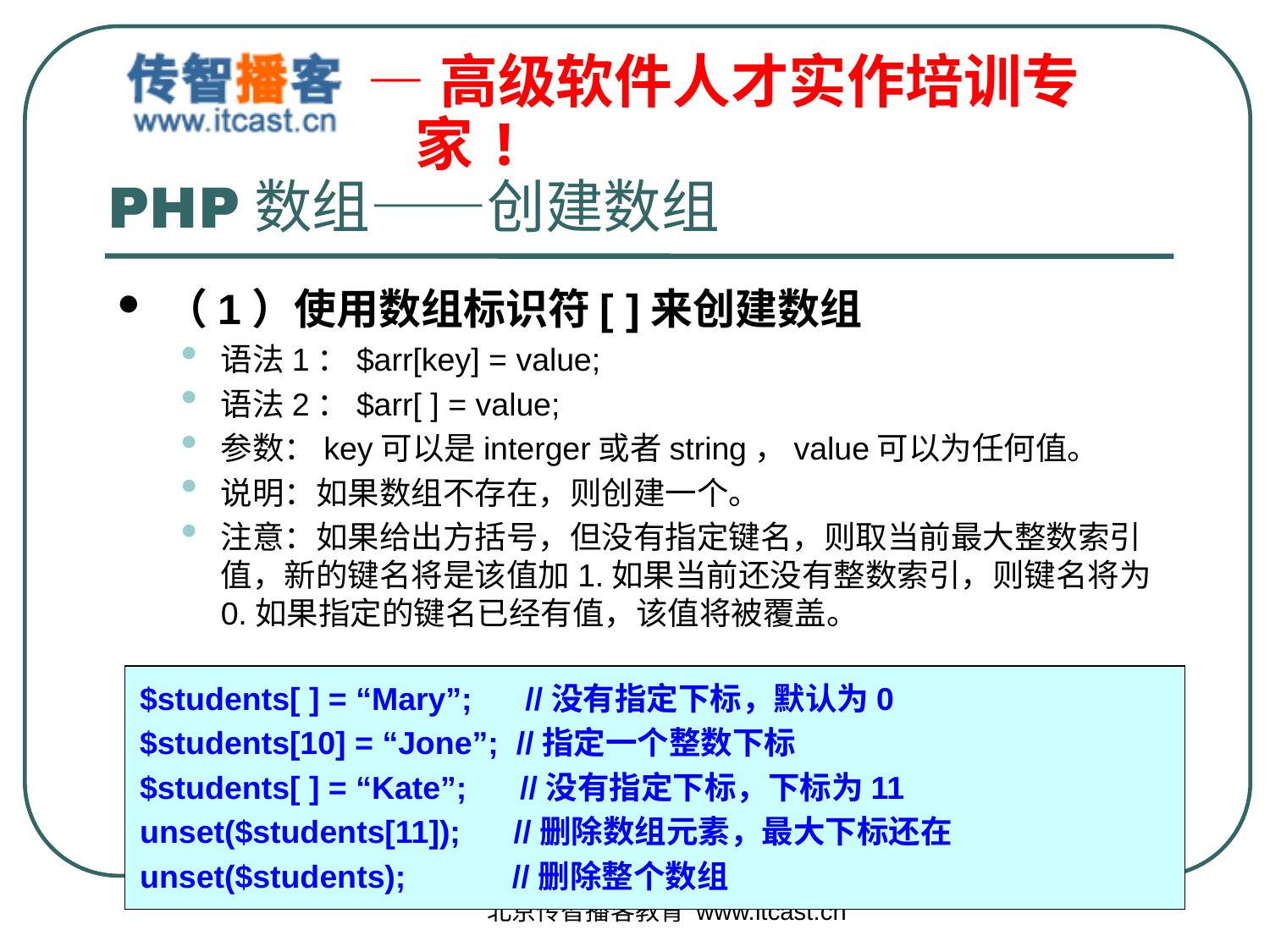

# PHP数组——创建数组
（1）使用数组标识符[ ]来创建数组
语法1：$arr[key] = value;
语法2：$arr[ ] = value;
参数：key可以是interger或者string，value可以为任何值。
说明：如果数组不存在，则创建一个。
注意：如果给出方括号，但没有指定键名，则取当前最大整数索引值，新的键名将是该值加1.如果当前还没有整数索引，则键名将为0.如果指定的键名已经有值，该值将被覆盖。
$students[ ] = “Mary”;      //没有指定下标，默认为0
$students[10] = “Jone”;  //指定一个整数下标
$students[ ] = “Kate”;      //没有指定下标，下标为11
unset($students[11]);      //删除数组元素，最大下标还在
unset($students);            //删除整个数组